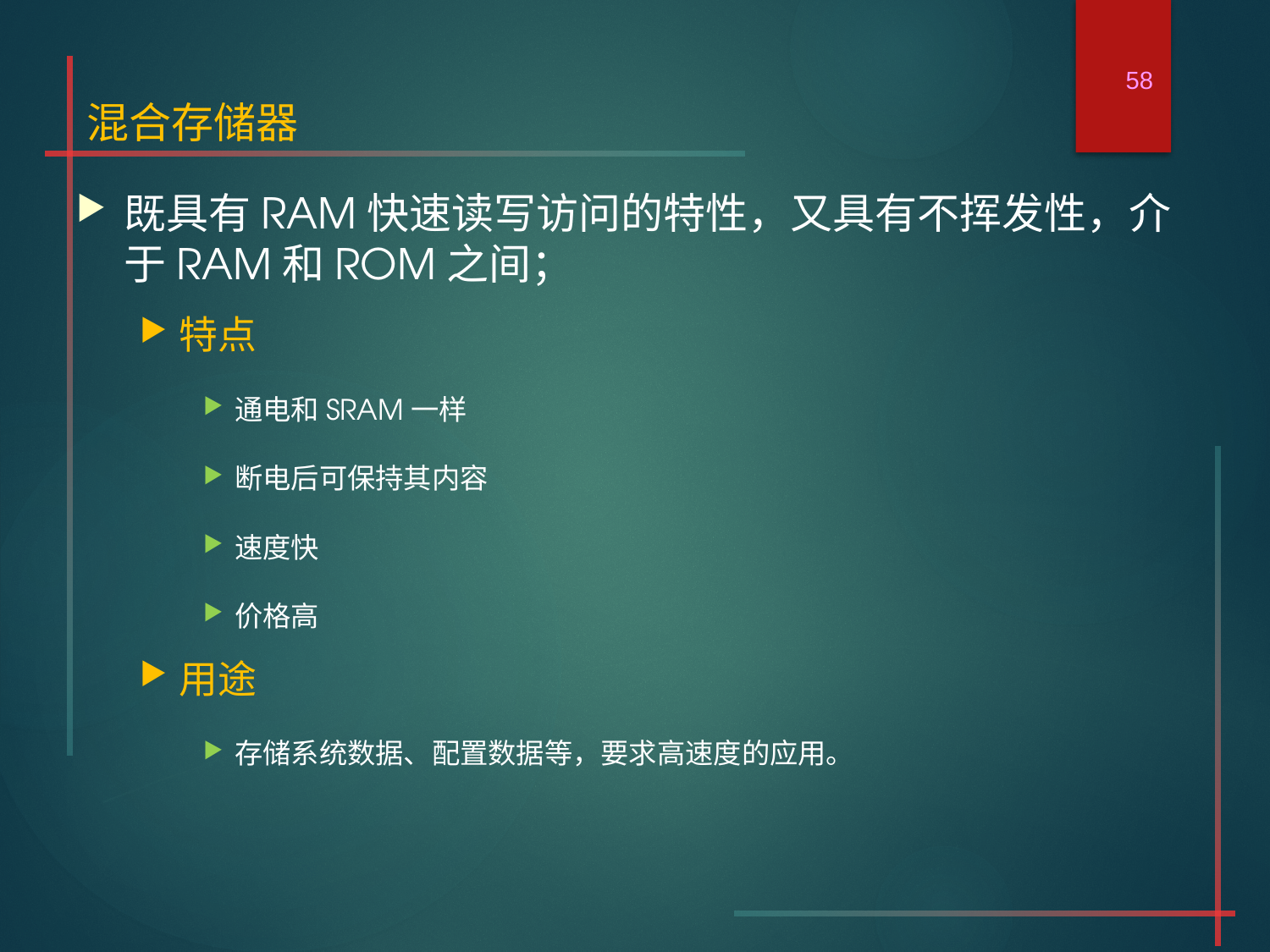

58
# 混合存储器
既具有RAM快速读写访问的特性，又具有不挥发性，介于RAM和ROM之间；
特点
通电和SRAM一样
断电后可保持其内容
速度快
价格高
用途
存储系统数据、配置数据等，要求高速度的应用。